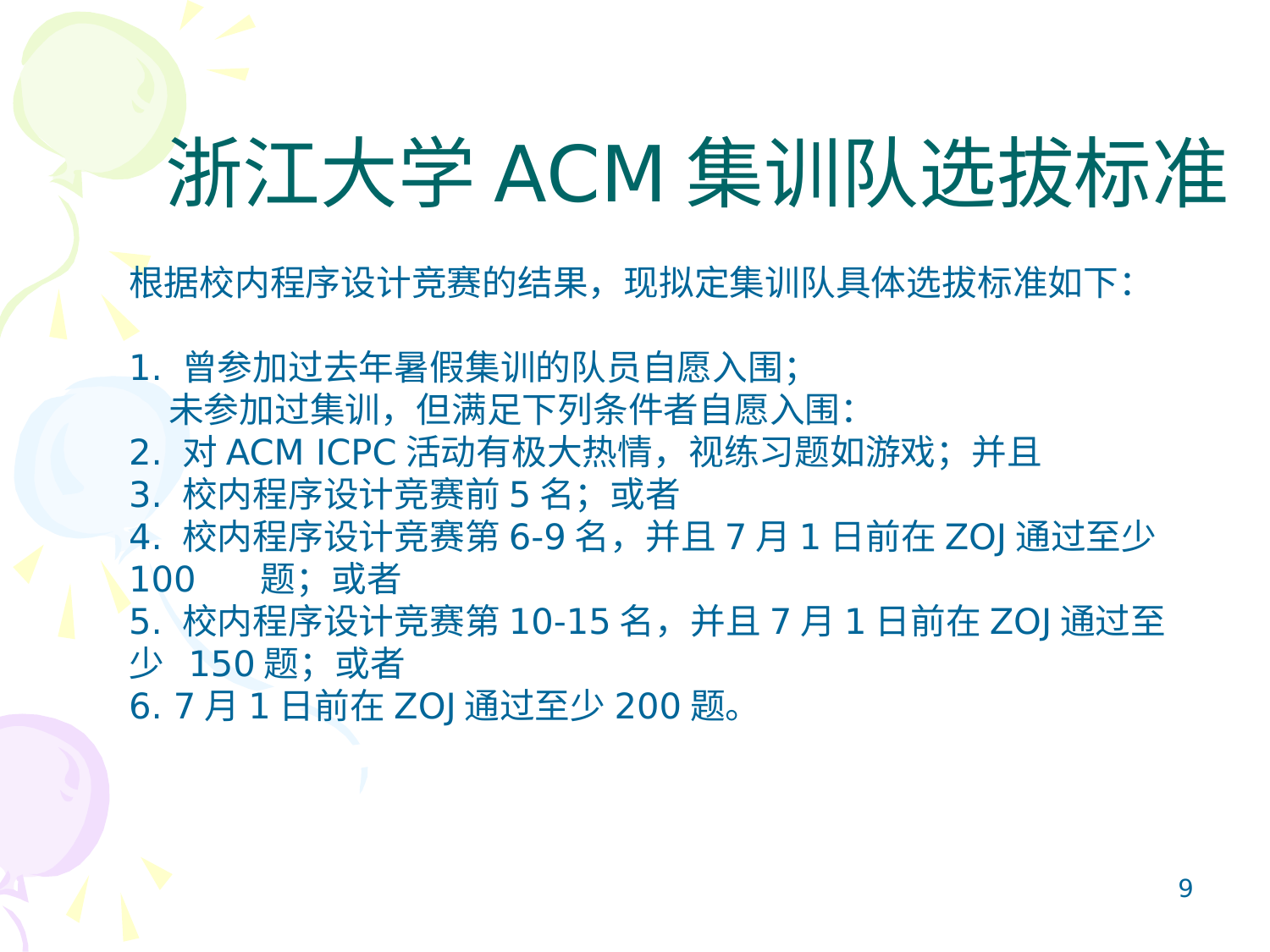

浙江大学ACM集训队选拔标准
根据校内程序设计竞赛的结果，现拟定集训队具体选拔标准如下：

1. 曾参加过去年暑假集训的队员自愿入围；
    未参加过集训，但满足下列条件者自愿入围：
2. 对ACM ICPC活动有极大热情，视练习题如游戏；并且
3. 校内程序设计竞赛前5名；或者
4. 校内程序设计竞赛第6-9名，并且7月1日前在ZOJ通过至少100     题；或者
5. 校内程序设计竞赛第10-15名，并且7月1日前在ZOJ通过至少  150题；或者
6. 7月1日前在ZOJ通过至少200题。
9